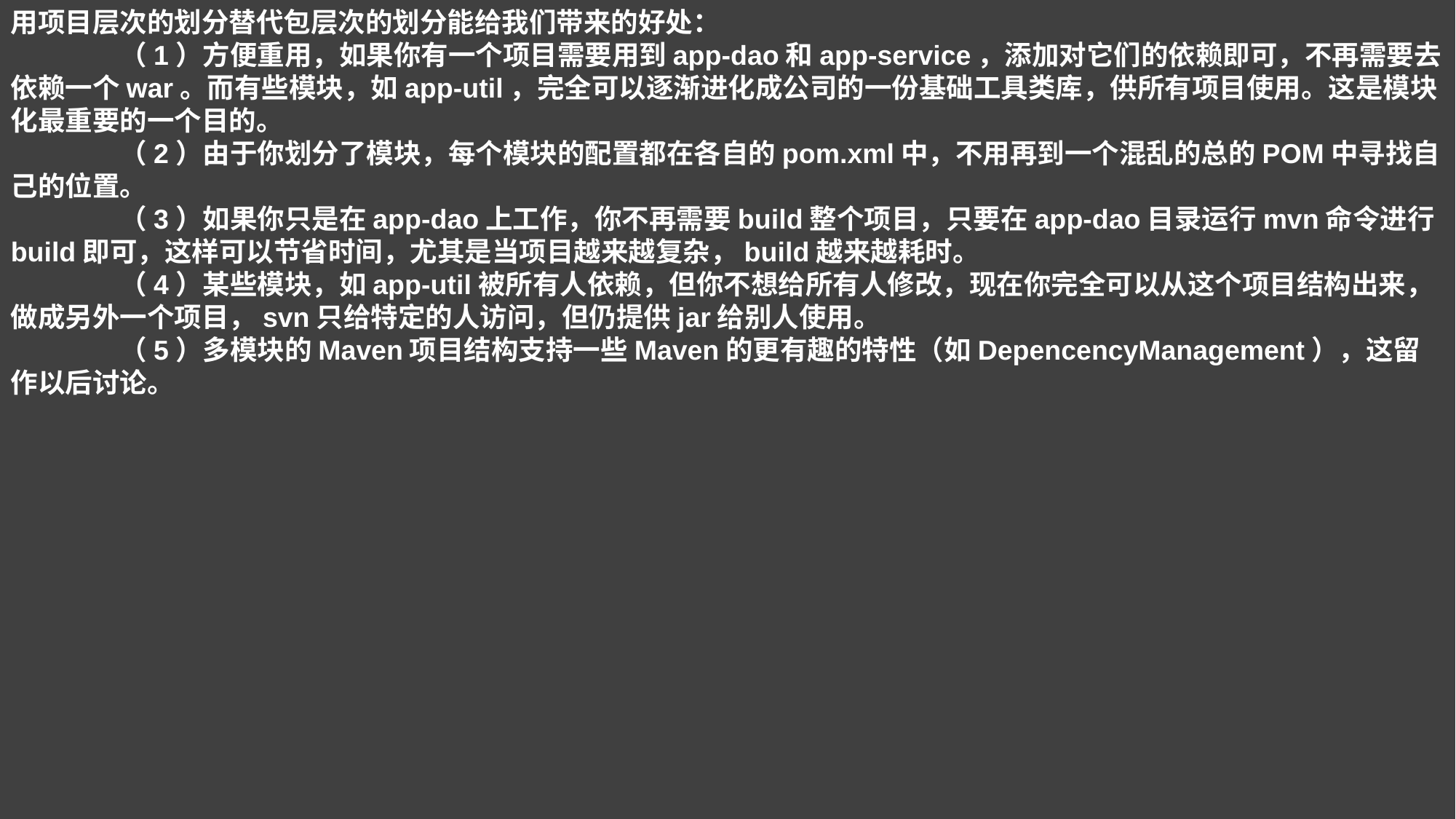

用项目层次的划分替代包层次的划分能给我们带来的好处：
	（1）方便重用，如果你有一个项目需要用到app-dao和app-service，添加对它们的依赖即可，不再需要去依赖一个war。而有些模块，如app-util，完全可以逐渐进化成公司的一份基础工具类库，供所有项目使用。这是模块化最重要的一个目的。
	（2）由于你划分了模块，每个模块的配置都在各自的pom.xml中，不用再到一个混乱的总的POM中寻找自己的位置。
	（3）如果你只是在app-dao上工作，你不再需要build整个项目，只要在app-dao目录运行mvn命令进行build即可，这样可以节省时间，尤其是当项目越来越复杂，build越来越耗时。
	（4）某些模块，如app-util被所有人依赖，但你不想给所有人修改，现在你完全可以从这个项目结构出来，做成另外一个项目，svn只给特定的人访问，但仍提供jar给别人使用。
	（5）多模块的Maven项目结构支持一些Maven的更有趣的特性（如DepencencyManagement），这留作以后讨论。